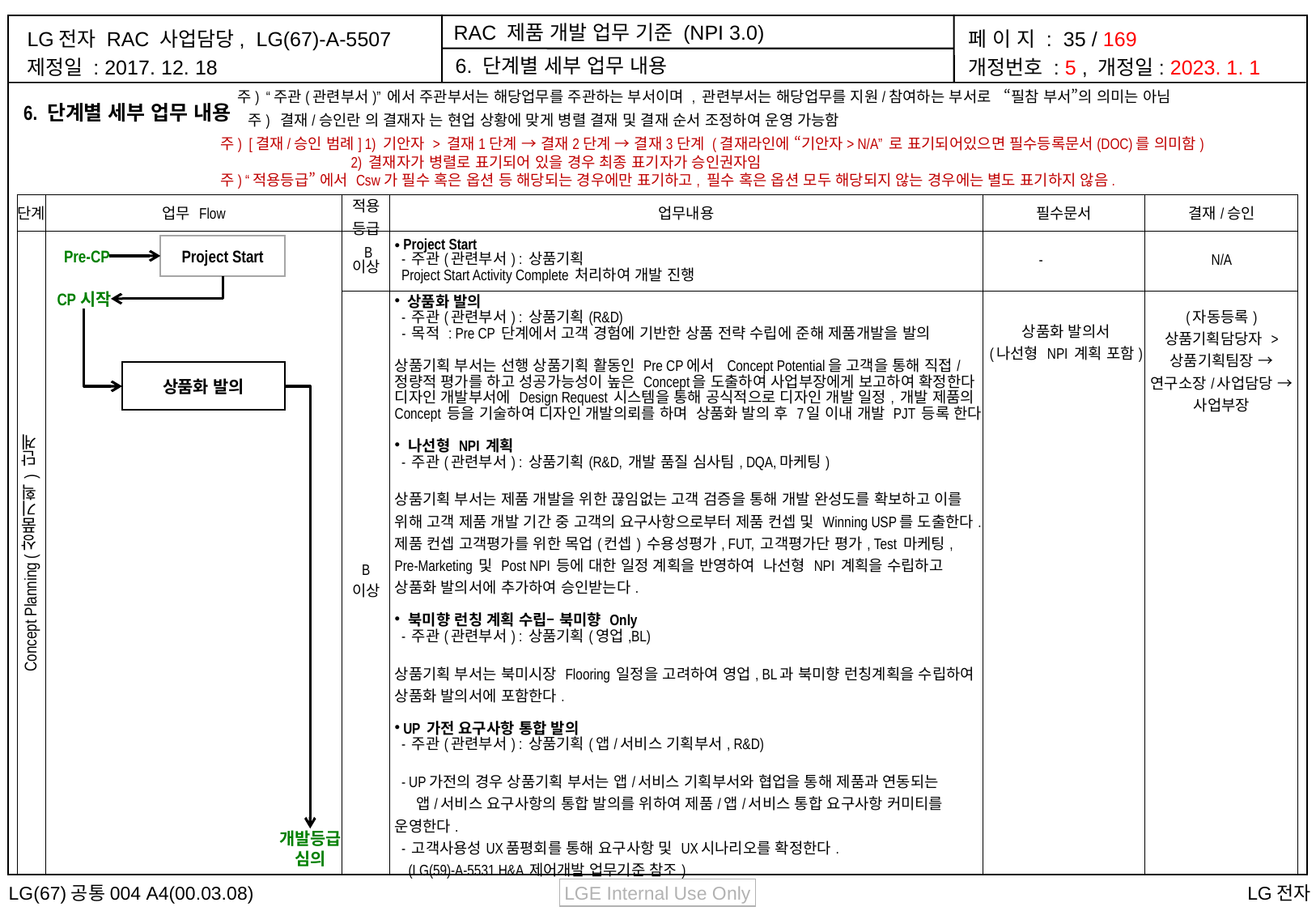

6. 단계별 세부 업무 내용
주)  “주관(관련부서)” 에서 주관부서는 해당업무를 주관하는 부서이며 , 관련부서는 해당업무를 지원/참여하는 부서로   “필참 부서”의 의미는 아님
6. 단계별 세부 업무 내용
주)  결재/승인란 의 결재자 는 현업 상황에 맞게 병렬 결재 및 결재 순서 조정하여 운영 가능함
주)  [결재/승인 범례] 1) 기안자 > 결재1단계 → 결재2단계 → 결재3단계 (결재라인에 “기안자> N/A” 로 표기되어있으면 필수등록문서(DOC)를 의미함)
                                      2) 결재자가 병렬로 표기되어 있을 경우 최종 표기자가 승인권자임
주) “적용등급” 에서 Csw가 필수 혹은 옵션 등 해당되는 경우에만 표기하고, 필수 혹은 옵션 모두 해당되지 않는 경우에는 별도 표기하지 않음.
| 단계 | 업무 Flow | 적용 등급 | 업무내용 | 필수문서 | 결재/승인 |
| --- | --- | --- | --- | --- | --- |
| Concept Planning (상품기획) 단계 |  | B 이상 | Project Start - 주관(관련부서) : 상품기획 Project Start Activity Complete 처리하여 개발 진행 | - | N/A |
|  |  | B 이상 | 상품화 발의 - 주관(관련부서) : 상품기획(R&D) - 목적 : Pre CP 단계에서 고객 경험에 기반한 상품 전략 수립에 준해 제품개발을 발의 상품기획 부서는 선행 상품기획 활동인 Pre CP에서 Concept Potential을 고객을 통해 직접/정량적 평가를 하고 성공가능성이 높은 Concept을 도출하여 사업부장에게 보고하여 확정한다 디자인 개발부서에 Design Request 시스템을 통해 공식적으로 디자인 개발 일정, 개발 제품의 Concept 등을 기술하여 디자인 개발의뢰를 하며 상품화 발의 후 7일 이내 개발 PJT 등록 한다 나선형 NPI 계획 - 주관(관련부서) : 상품기획(R&D, 개발 품질 심사팀, DQA,마케팅) 상품기획 부서는 제품 개발을 위한 끊임없는 고객 검증을 통해 개발 완성도를 확보하고 이를 위해 고객 제품 개발 기간 중 고객의 요구사항으로부터 제품 컨셉 및 Winning USP를 도출한다. 제품 컨셉 고객평가를 위한 목업(컨셉) 수용성평가, FUT, 고객평가단 평가, Test 마케팅, Pre-Marketing 및 Post NPI 등에 대한 일정 계획을 반영하여  나선형 NPI 계획을 수립하고 상품화 발의서에 추가하여 승인받는다. 북미향 런칭 계획 수립– 북미향 Only - 주관(관련부서) : 상품기획(영업,BL) 상품기획 부서는 북미시장 Flooring 일정을 고려하여 영업, BL과 북미향 런칭계획을 수립하여 상품화 발의서에 포함한다. UP 가전 요구사항 통합 발의 - 주관(관련부서) : 상품기획(앱/서비스 기획부서, R&D) - UP가전의 경우 상품기획 부서는 앱/서비스 기획부서와 협업을 통해 제품과 연동되는 앱/서비스 요구사항의 통합 발의를 위하여 제품/앱/서비스 통합 요구사항 커미티를 운영한다. - 고객사용성UX품평회를 통해 요구사항 및 UX시나리오를 확정한다. (LG(59)-A-5531 H&A 제어개발 업무기준 참조) | 상품화 발의서 (나선형 NPI 계획 포함) | (자동등록) 상품기획담당자 > 상품기획팀장 → 연구소장/사업담당 → 사업부장 |
Project Start
Pre-CP
CP시작
상품화 발의
개발등급
심의